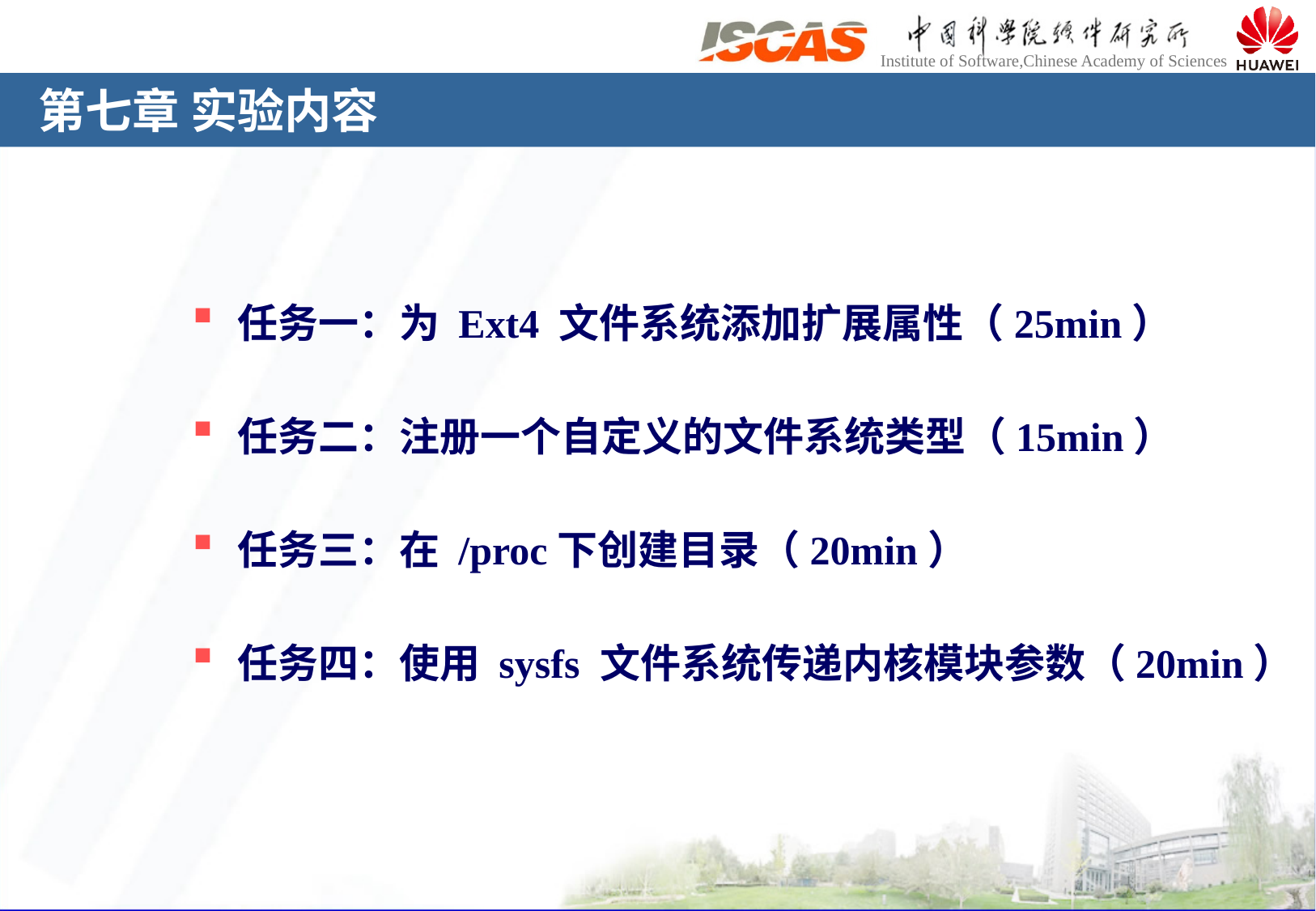

# 第七章 实验内容

任务一：为 Ext4 文件系统添加扩展属性（25min）

任务二：注册一个自定义的文件系统类型（15min）

任务三：在 /proc下创建目录（20min）

任务四：使用 sysfs 文件系统传递内核模块参数（20min）